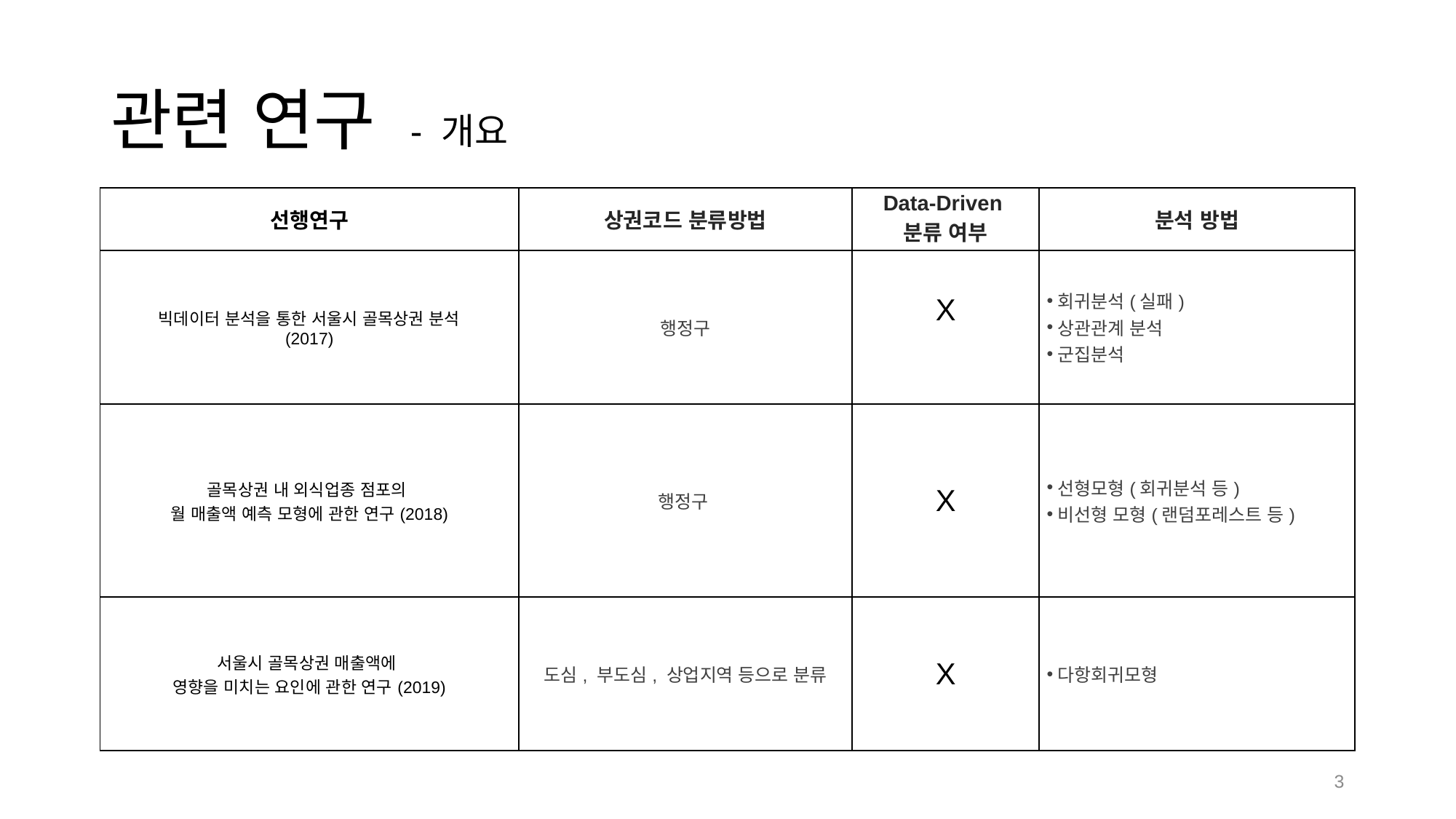

# 관련 연구 - 개요
| 선행연구 | 상권코드 분류방법 | Data-Driven 분류 여부 | 분석 방법 |
| --- | --- | --- | --- |
| 빅데이터 분석을 통한 서울시 골목상권 분석 (2017) | 행정구 | X | 회귀분석(실패) 상관관계 분석 군집분석 |
| 골목상권 내 외식업종 점포의 월 매출액 예측 모형에 관한 연구(2018) | 행정구 | X | 선형모형(회귀분석 등) 비선형 모형(랜덤포레스트 등) |
| 서울시 골목상권 매출액에 영향을 미치는 요인에 관한 연구(2019) | 도심, 부도심, 상업지역 등으로 분류 | X | 다항회귀모형 |
3